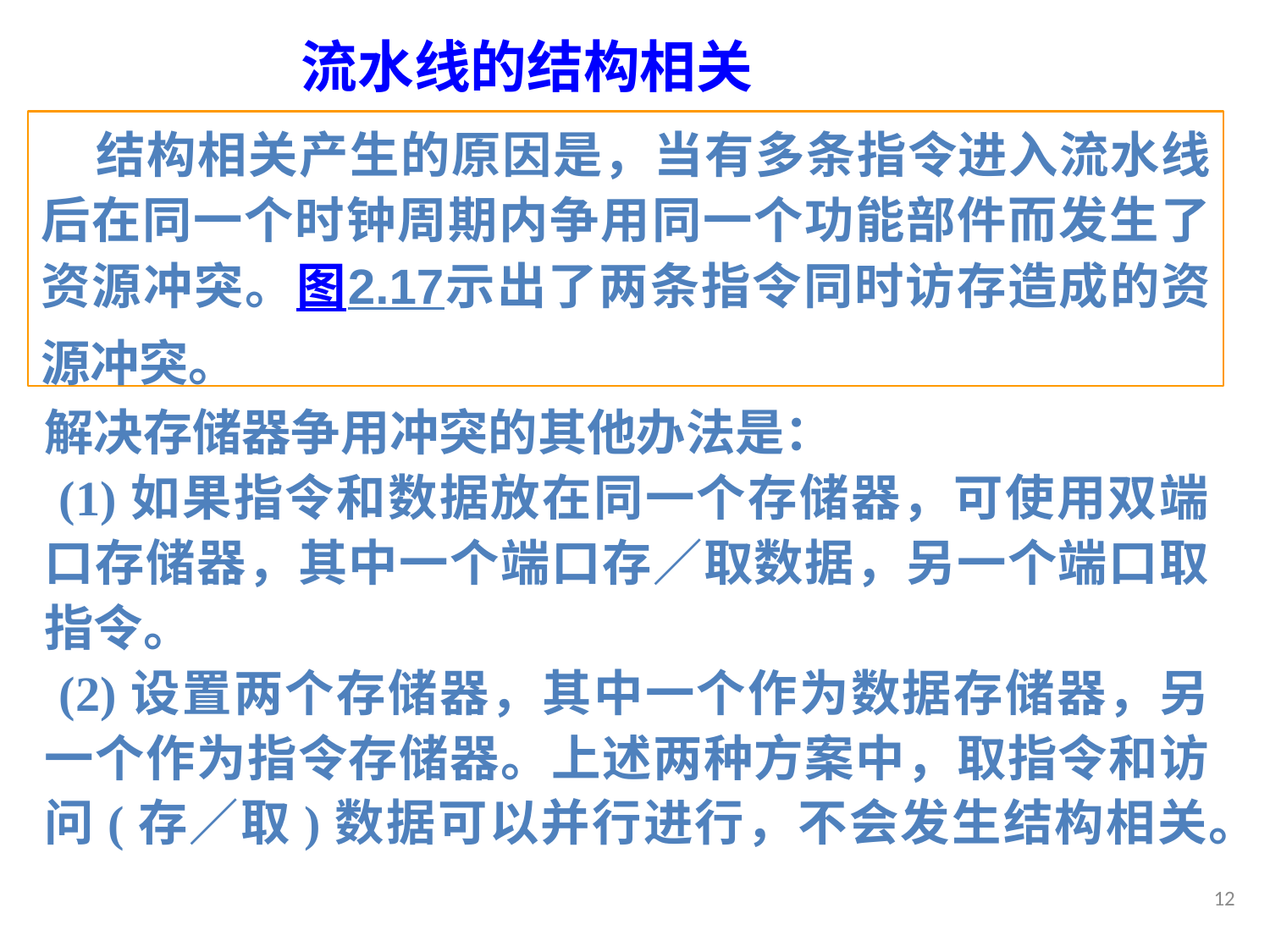

# 流水线的结构相关
    结构相关产生的原因是，当有多条指令进入流水线后在同一个时钟周期内争用同一个功能部件而发生了资源冲突。图2.17示出了两条指令同时访存造成的资源冲突。
解决存储器争用冲突的其他办法是：
 (1)如果指令和数据放在同一个存储器，可使用双端口存储器，其中一个端口存／取数据，另一个端口取指令。
 (2)设置两个存储器，其中一个作为数据存储器，另一个作为指令存储器。上述两种方案中，取指令和访问(存／取)数据可以并行进行，不会发生结构相关。

12